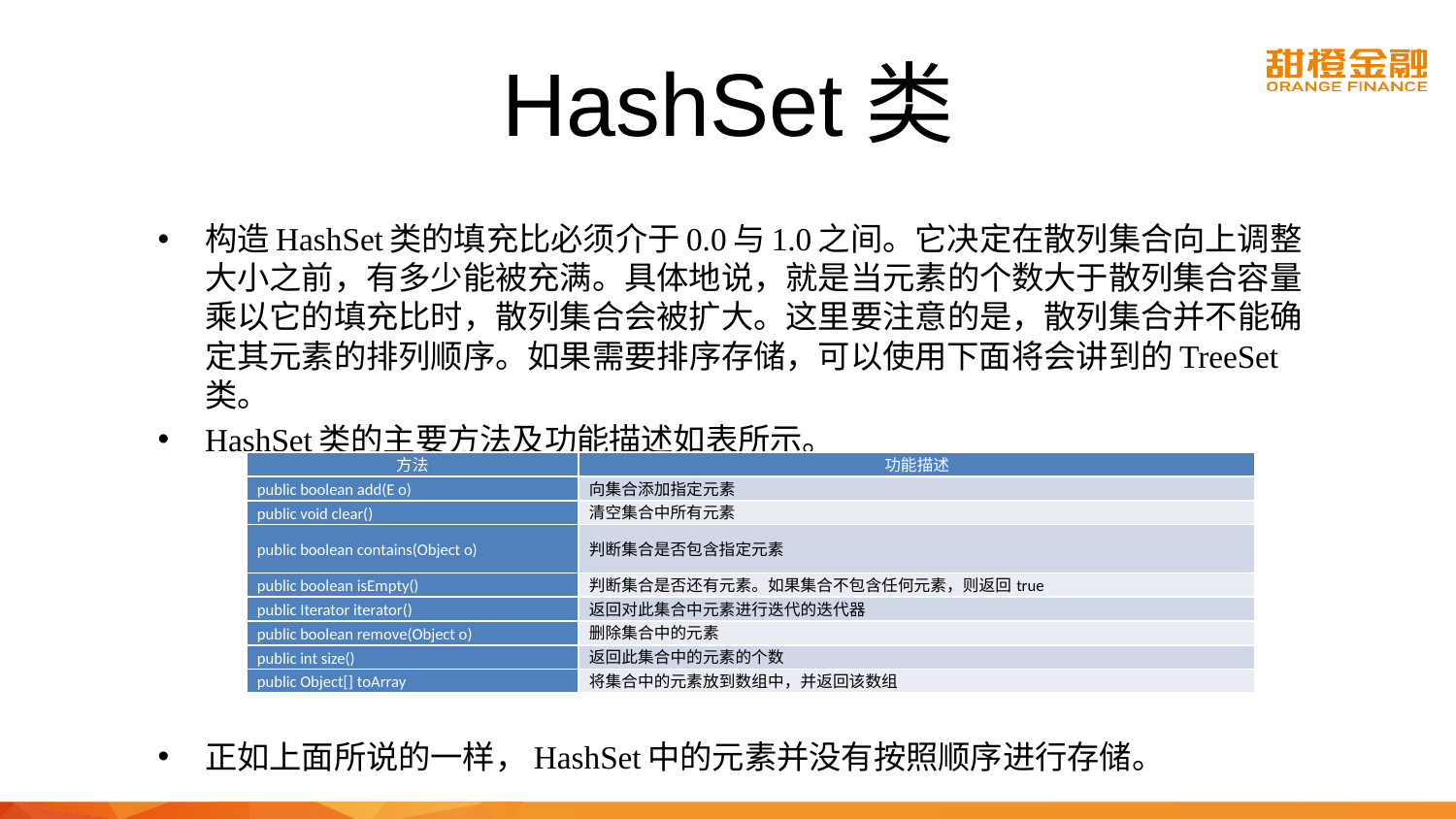

# HashSet类
构造HashSet类的填充比必须介于0.0与1.0之间。它决定在散列集合向上调整大小之前，有多少能被充满。具体地说，就是当元素的个数大于散列集合容量乘以它的填充比时，散列集合会被扩大。这里要注意的是，散列集合并不能确定其元素的排列顺序。如果需要排序存储，可以使用下面将会讲到的TreeSet类。
HashSet类的主要方法及功能描述如表所示。

正如上面所说的一样，HashSet中的元素并没有按照顺序进行存储。

| 方法 | 功能描述 |
| --- | --- |
| public boolean add(E o) | 向集合添加指定元素 |
| public void clear() | 清空集合中所有元素 |
| public boolean contains(Object o) | 判断集合是否包含指定元素 |
| public boolean isEmpty() | 判断集合是否还有元素。如果集合不包含任何元素，则返回true |
| public Iterator iterator() | 返回对此集合中元素进行迭代的迭代器 |
| public boolean remove(Object o) | 删除集合中的元素 |
| public int size() | 返回此集合中的元素的个数 |
| public Object[] toArray | 将集合中的元素放到数组中，并返回该数组 |